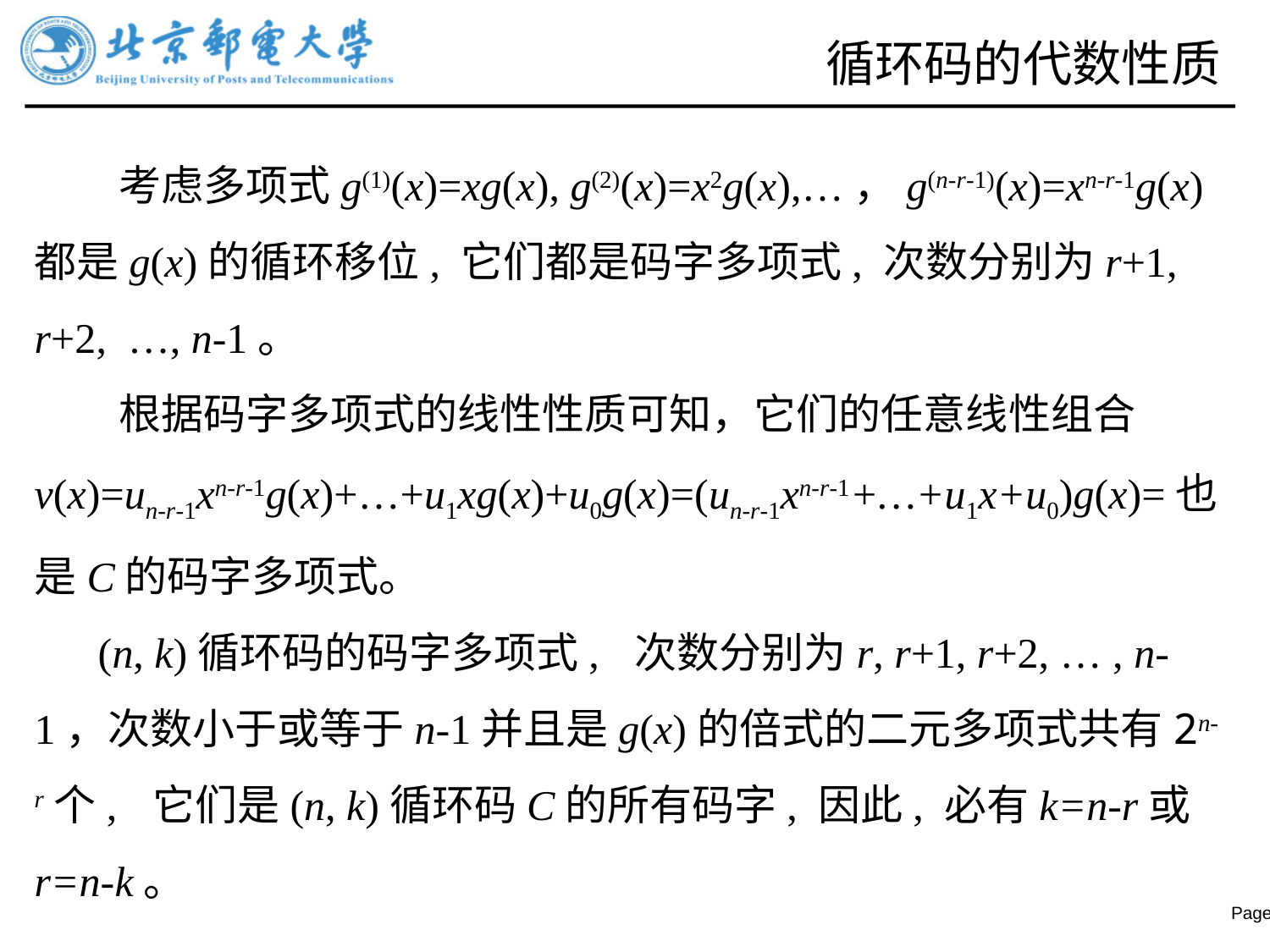

# 循环码的代数性质
考虑多项式g(1)(x)=xg(x), g(2)(x)=x2g(x),…，g(n-r-1)(x)=xn-r-1g(x)都是g(x)的循环移位, 它们都是码字多项式, 次数分别为r+1, r+2,  …, n-1。
根据码字多项式的线性性质可知，它们的任意线性组合
v(x)=un-r-1xn-r-1g(x)+…+u1xg(x)+u0g(x)=(un-r-1xn-r-1+…+u1x+u0)g(x)=也是C的码字多项式。
(n, k)循环码的码字多项式, 次数分别为r, r+1, r+2, … , n-1，次数小于或等于n-1并且是g(x)的倍式的二元多项式共有2n-r个, 它们是(n, k)循环码C的所有码字, 因此, 必有k=n-r或r=n-k。